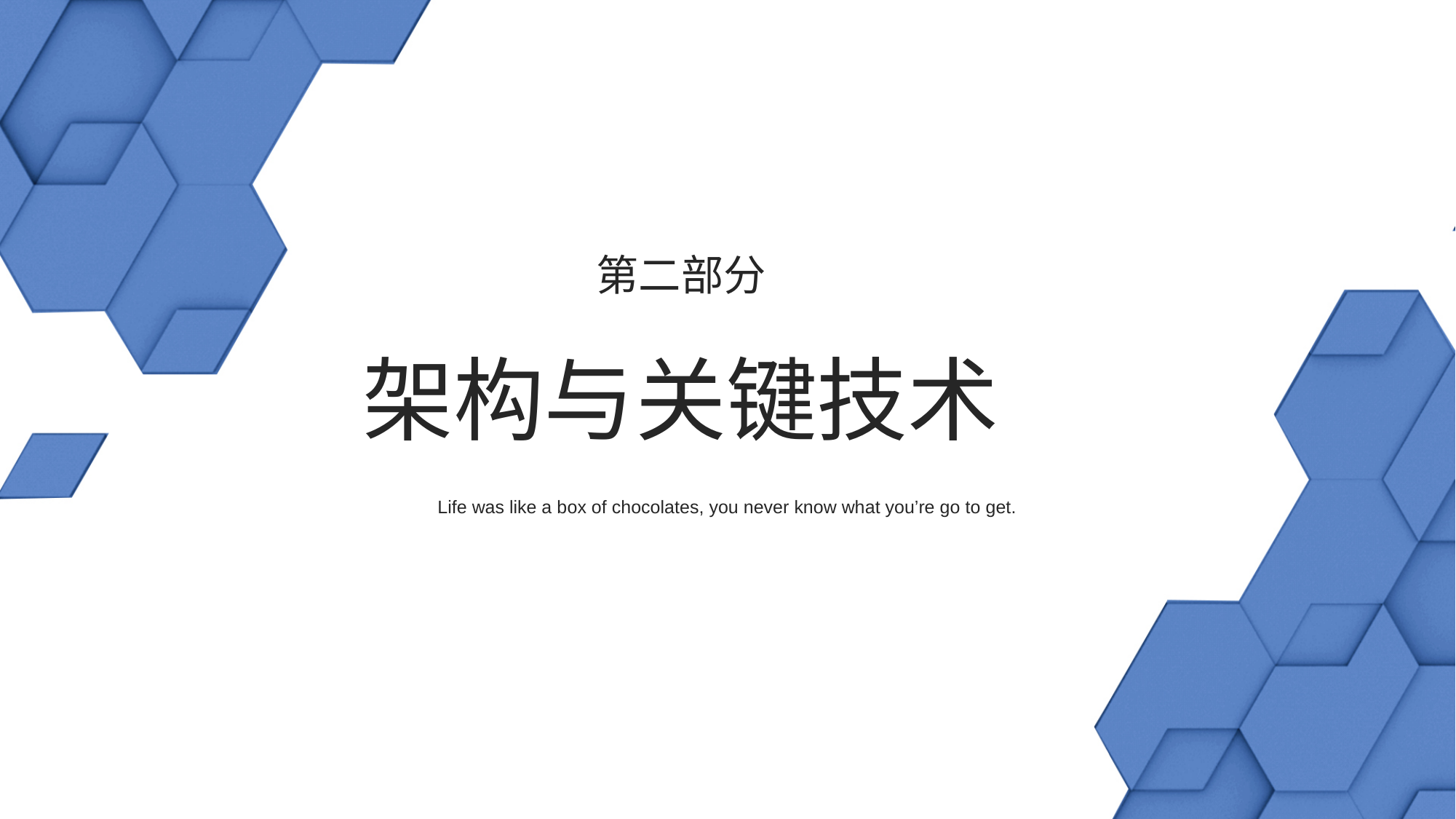

第二部分
架构与关键技术
Life was like a box of chocolates, you never know what you’re go to get.